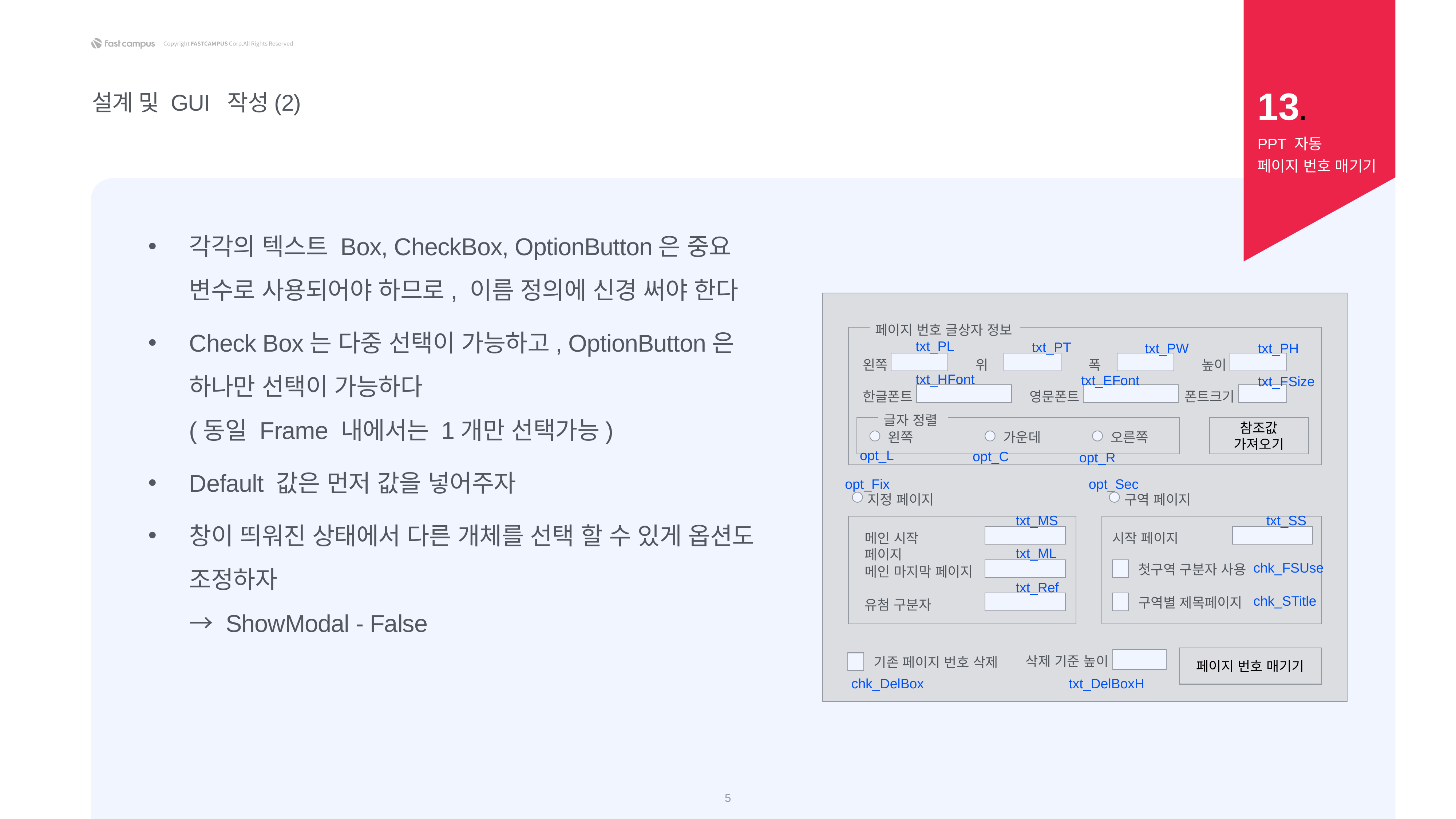

13.
설계 및 GUI  작성(2)
PPT 자동
페이지 번호 매기기
각각의 텍스트 Box, CheckBox, OptionButton은 중요 변수로 사용되어야 하므로, 이름 정의에 신경 써야 한다
Check Box는 다중 선택이 가능하고, OptionButton은 하나만 선택이 가능하다
(동일 Frame 내에서는 1개만 선택가능)
Default 값은 먼저 값을 넣어주자
창이 띄워진 상태에서 다른 개체를 선택 할 수 있게 옵션도 조정하자
→ ShowModal - False

페이지 번호 글상자 정보

왼쪽

위

폭

높이

폰트크기
한글폰트
영문폰트
글자 정렬

참조값 가져오기
왼쪽
가운데
오른쪽

지정 페이지
구역 페이지

메인 시작 페이지
시작 페이지
첫구역 구분자 사용

메인 마지막 페이지
구역별 제목페이지

유첨 구분자
페이지 번호 매기기

삭제 기준 높이
기존 페이지 번호 삭제

txt_PL
txt_PT
txt_PW
txt_PH
txt_HFont
txt_EFont
txt_FSize
opt_L
opt_C
opt_R
opt_Fix
opt_Sec
txt_MS
txt_SS
txt_ML
chk_FSUse
txt_Ref
chk_STitle
chk_DelBox
txt_DelBoxH
5